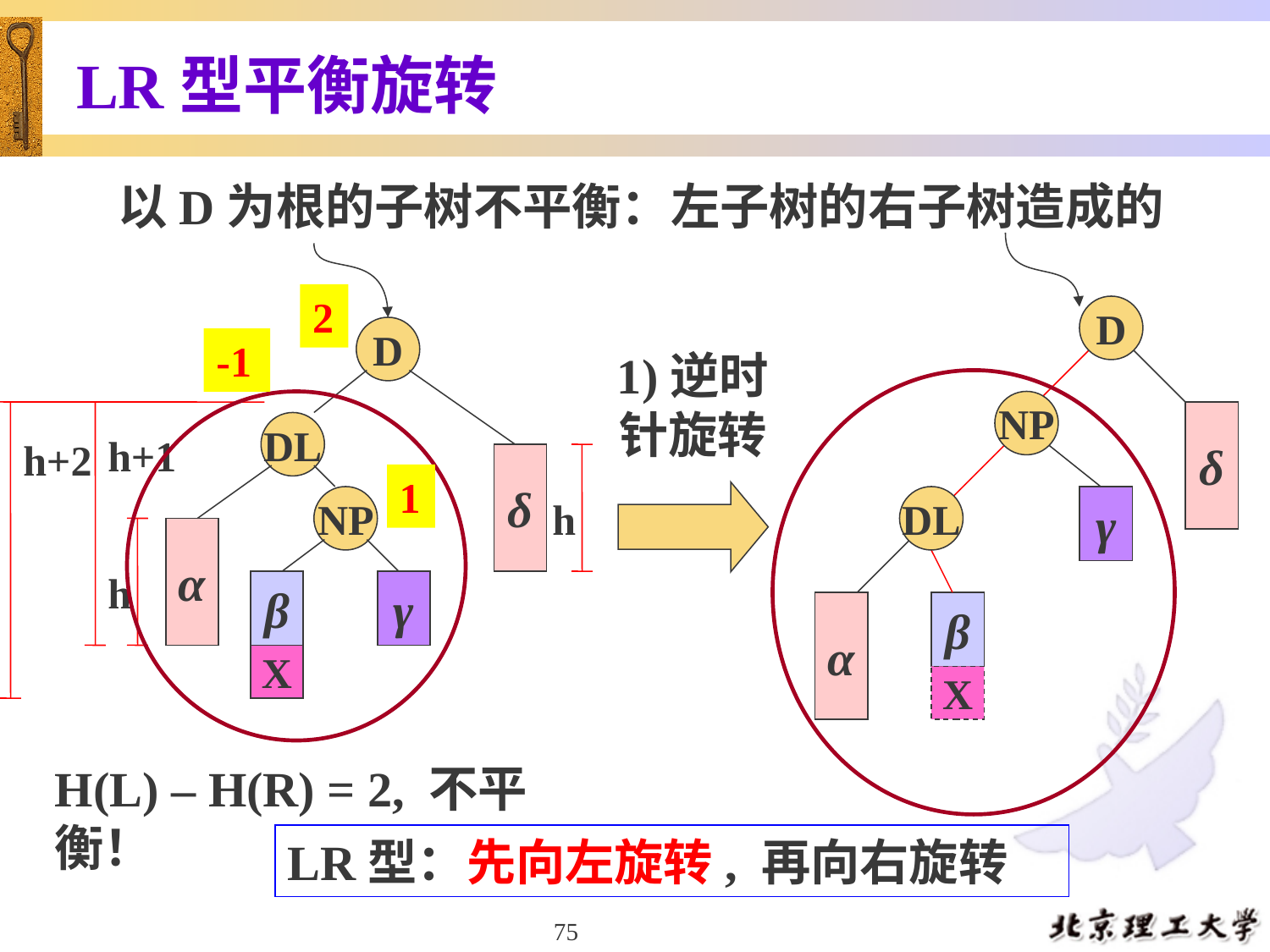

# LR型平衡旋转
以D为根的子树不平衡：左子树的右子树造成的
D

NP
δ

DL
γ

α
β
X
2
1
D
-1
0
1)逆时针旋转

h+2

h+1

DL
δ

h
1

0
NP

h
α

β
γ
X
H(L) – H(R) = 2, 不平衡！
LR型：先向左旋转, 再向右旋转
75